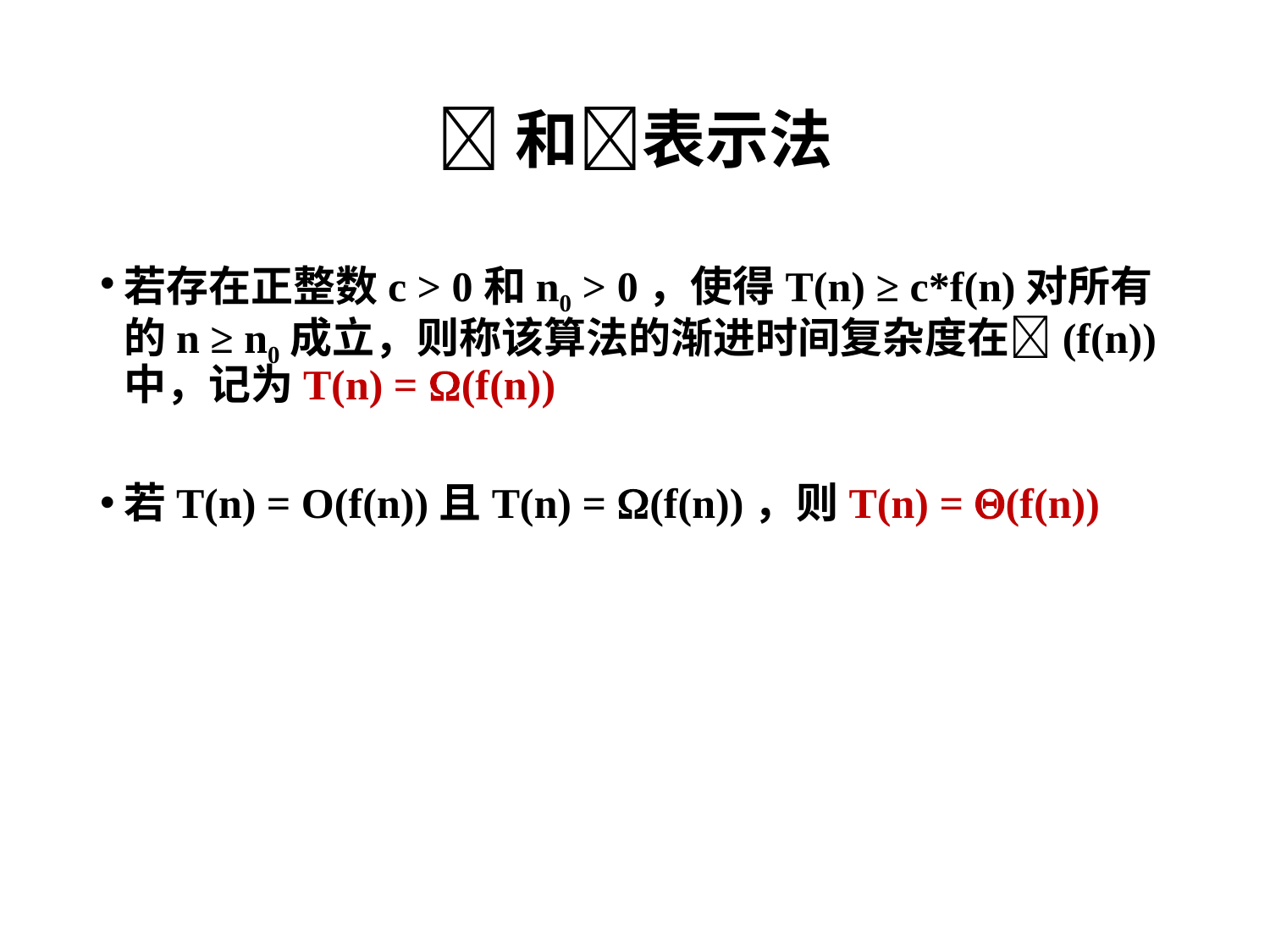

# Ω和Θ表示法
若存在正整数c > 0和n0 > 0，使得T(n) ≥ c*f(n)对所有的n ≥ n0成立，则称该算法的渐进时间复杂度在Ω(f(n))中，记为T(n) = Ω(f(n))

若T(n) = O(f(n))且T(n) = Ω(f(n))，则T(n) = Θ(f(n))